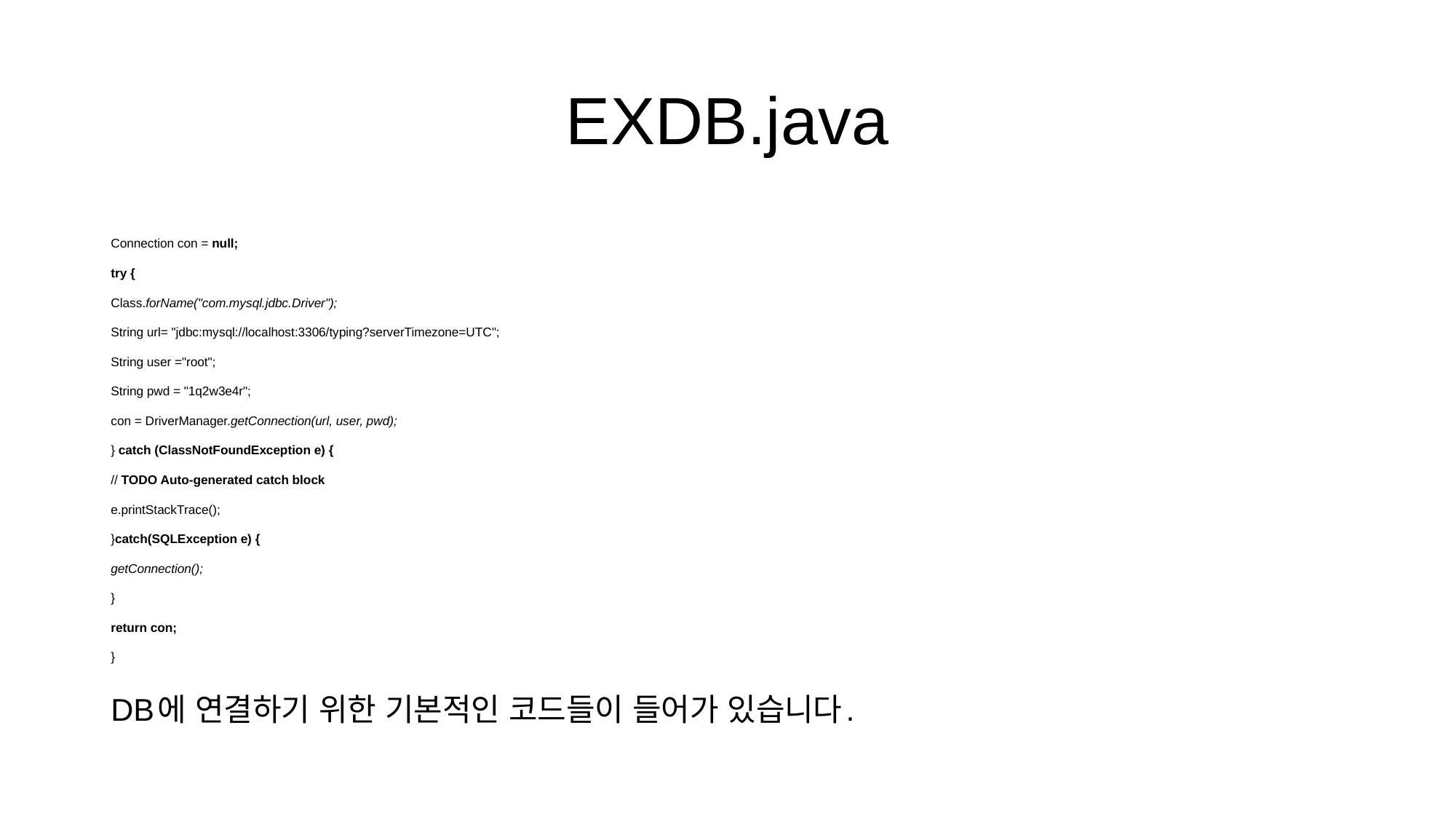

# EXDB.java
Connection con = null;
try {
Class.forName("com.mysql.jdbc.Driver");
String url= "jdbc:mysql://localhost:3306/typing?serverTimezone=UTC";
String user ="root";
String pwd = "1q2w3e4r";
con = DriverManager.getConnection(url, user, pwd);
} catch (ClassNotFoundException e) {
// TODO Auto-generated catch block
e.printStackTrace();
}catch(SQLException e) {
getConnection();
}
return con;
}
DB에 연결하기 위한 기본적인 코드들이 들어가 있습니다.